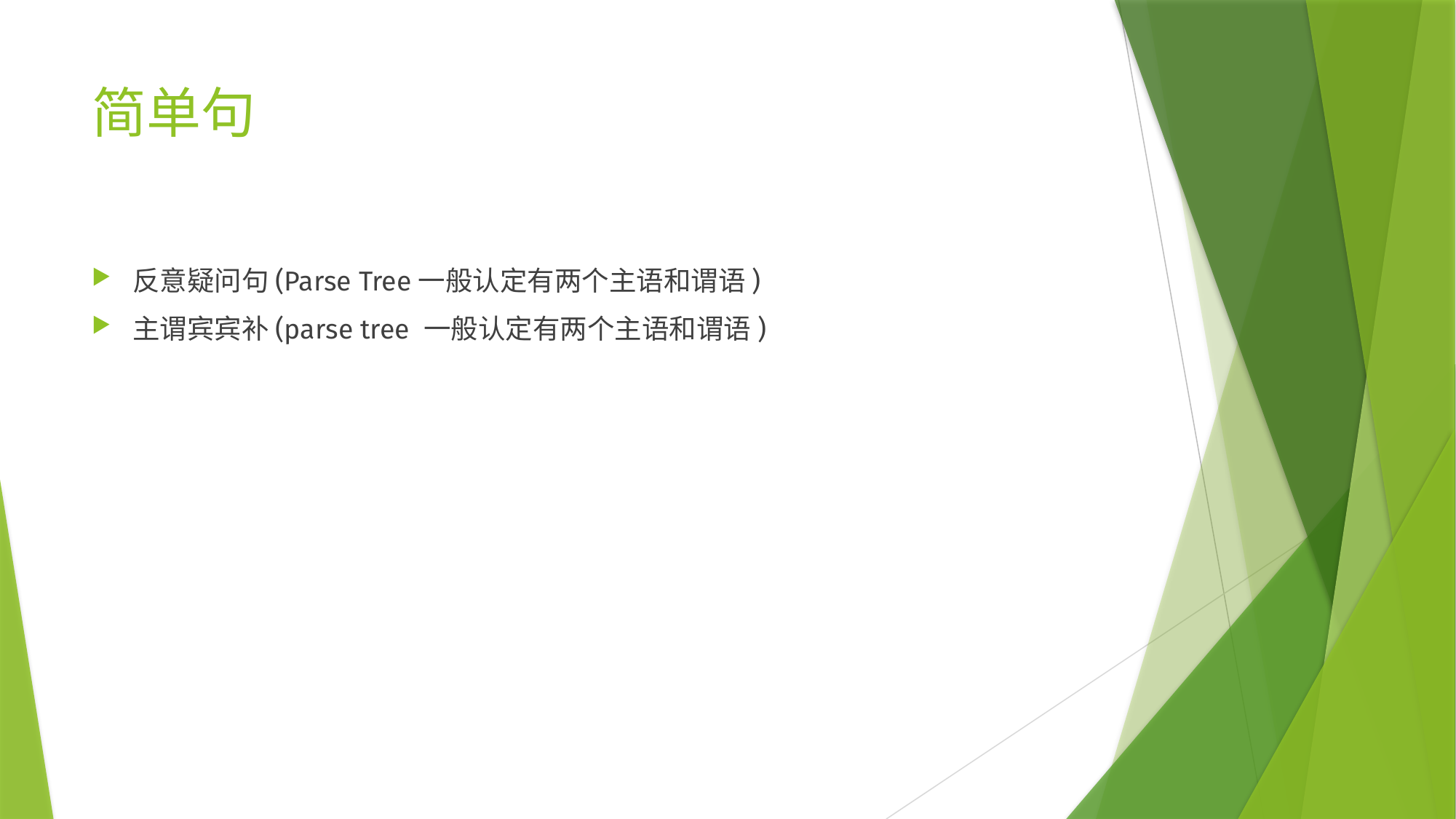

# 简单句
反意疑问句(Parse Tree一般认定有两个主语和谓语)
主谓宾宾补(parse tree 一般认定有两个主语和谓语)